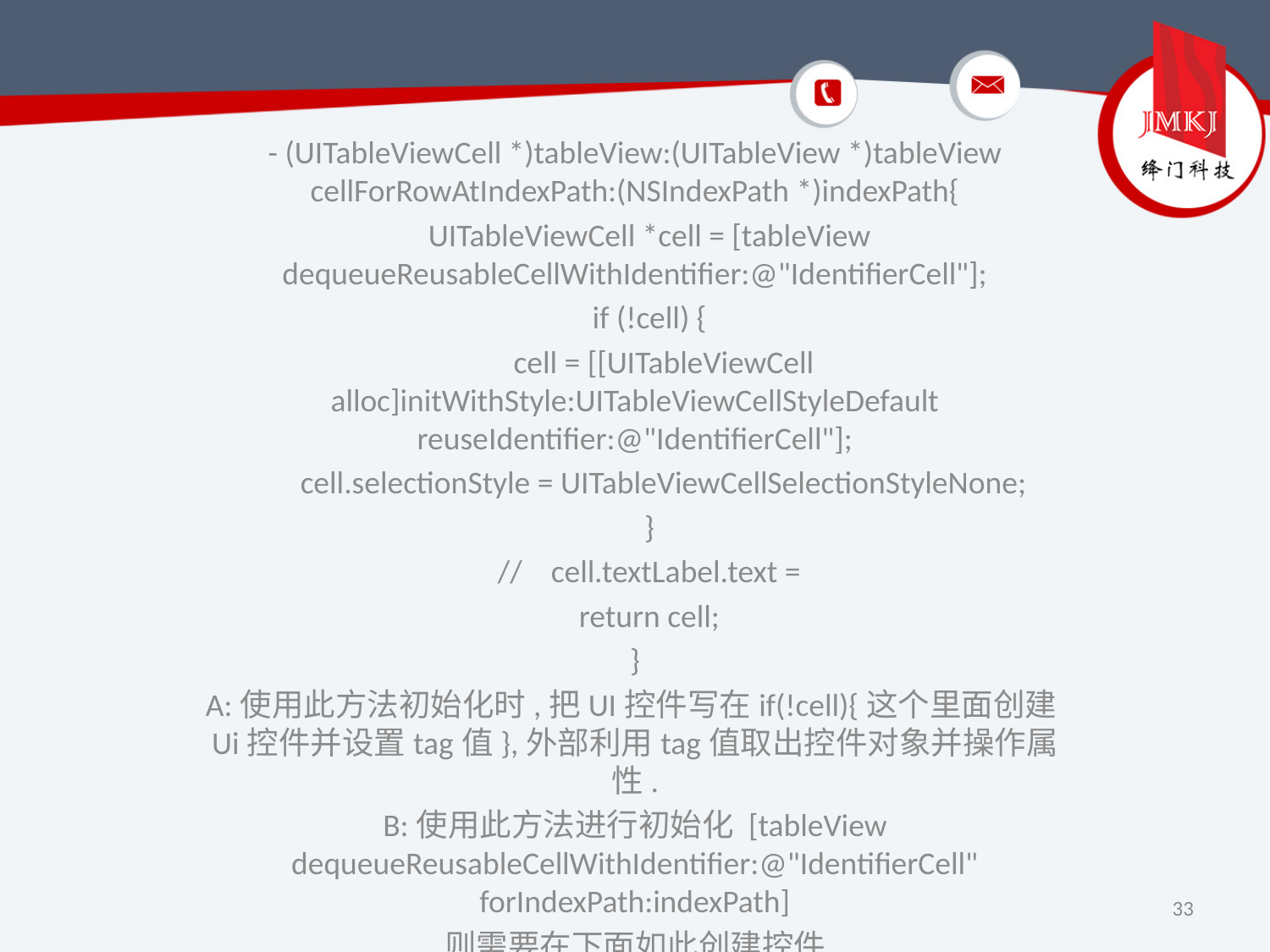

- (UITableViewCell *)tableView:(UITableView *)tableView cellForRowAtIndexPath:(NSIndexPath *)indexPath{
    UITableViewCell *cell = [tableView dequeueReusableCellWithIdentifier:@"IdentifierCell"];
    if (!cell) {
        cell = [[UITableViewCell alloc]initWithStyle:UITableViewCellStyleDefault reuseIdentifier:@"IdentifierCell"];
        cell.selectionStyle = UITableViewCellSelectionStyleNone;
    }
    //    cell.textLabel.text =
    return cell;
}
A:使用此方法初始化时,把UI控件写在if(!cell){这个里面创建Ui控件并设置tag值},外部利用tag值取出控件对象并操作属性.
B:使用此方法进行初始化 [tableView dequeueReusableCellWithIdentifier:@"IdentifierCell" forIndexPath:indexPath]
则需要在下面如此创建控件
33